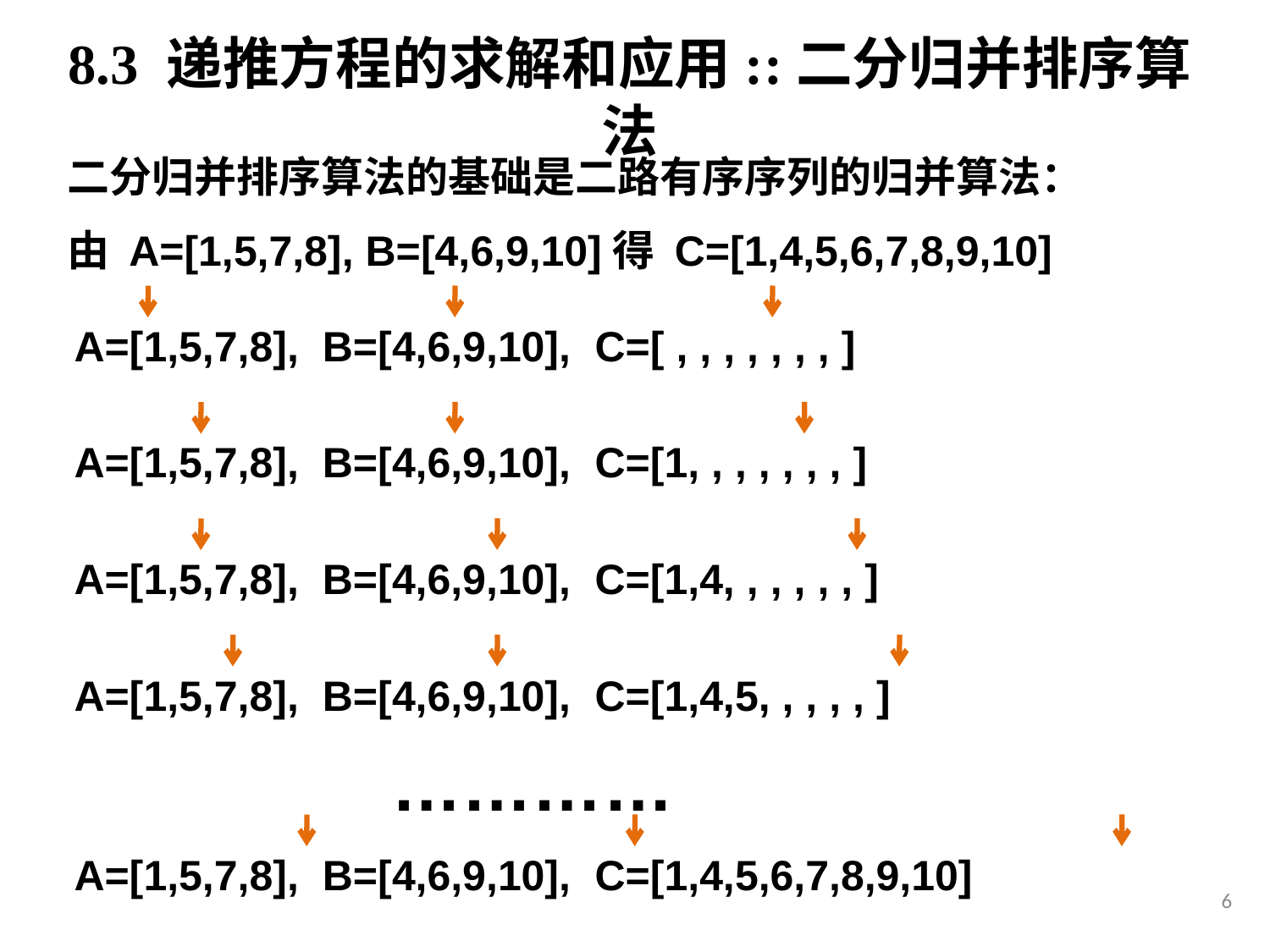

8.3 递推方程的求解和应用::二分归并排序算法
二分归并排序算法的基础是二路有序序列的归并算法：
由 A=[1,5,7,8], B=[4,6,9,10]得 C=[1,4,5,6,7,8,9,10]
A=[1,5,7,8],  B=[4,6,9,10],  C=[ , , , , , , , ]
A=[1,5,7,8],  B=[4,6,9,10],  C=[1, , , , , , , ]
A=[1,5,7,8],  B=[4,6,9,10],  C=[1,4, , , , , , ]
A=[1,5,7,8],  B=[4,6,9,10],  C=[1,4,5, , , , , ]
…………
A=[1,5,7,8],  B=[4,6,9,10],  C=[1,4,5,6,7,8,9,10]
6